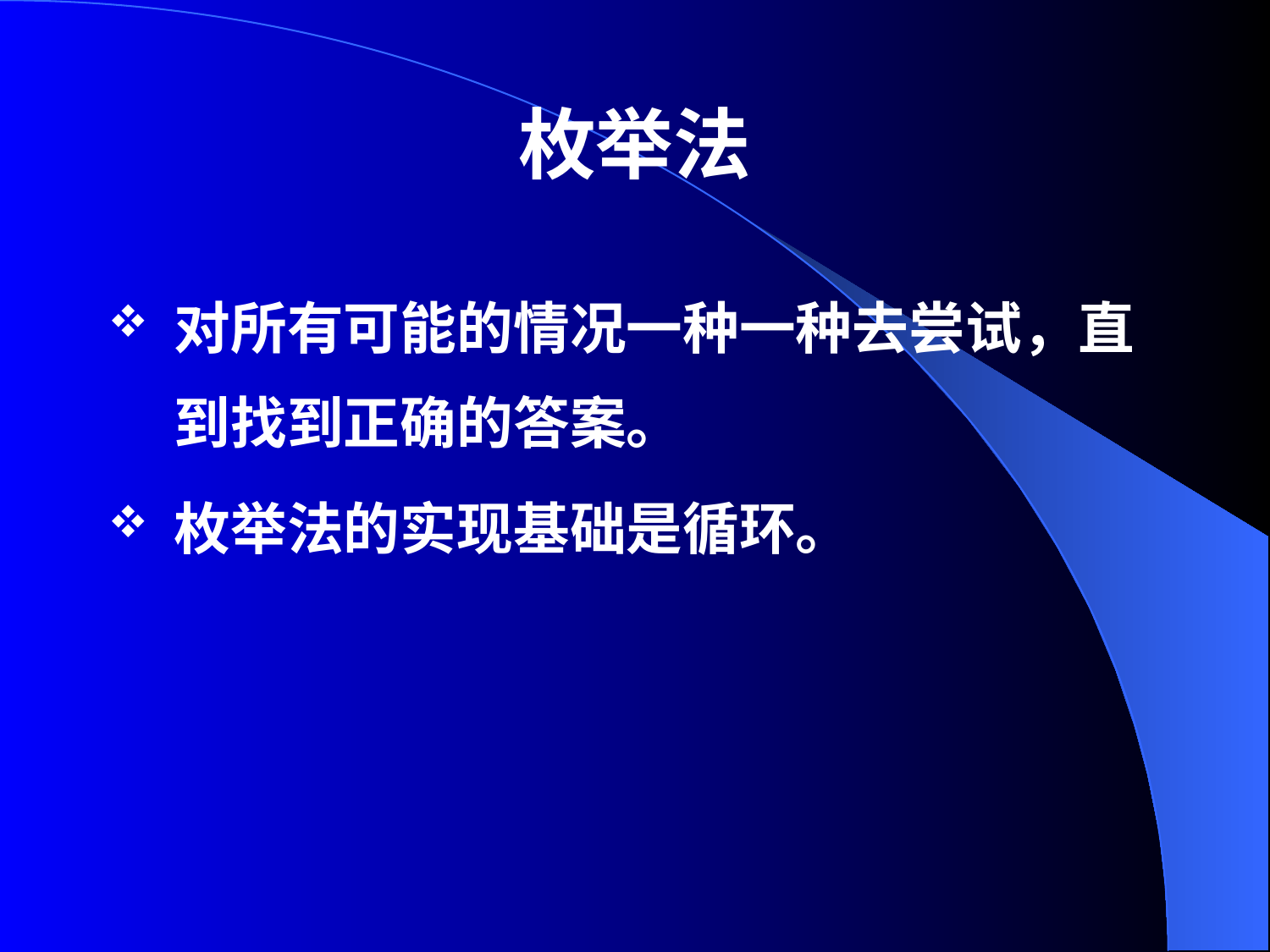

# 枚举法
对所有可能的情况一种一种去尝试，直到找到正确的答案。
枚举法的实现基础是循环。